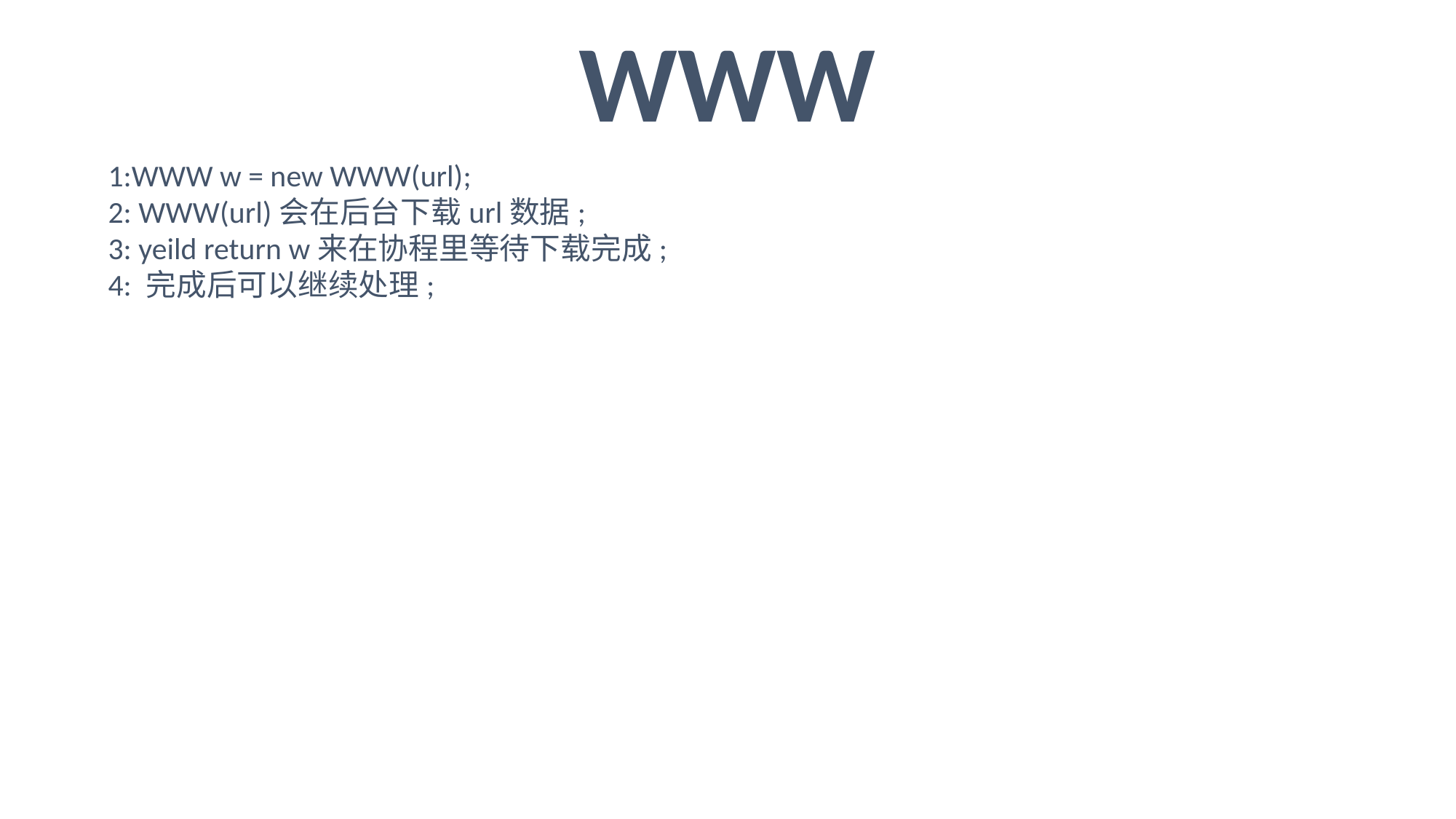

WWW
1:WWW w = new WWW(url);
2: WWW(url)会在后台下载url数据;
3: yeild return w来在协程里等待下载完成;
4: 完成后可以继续处理;
3